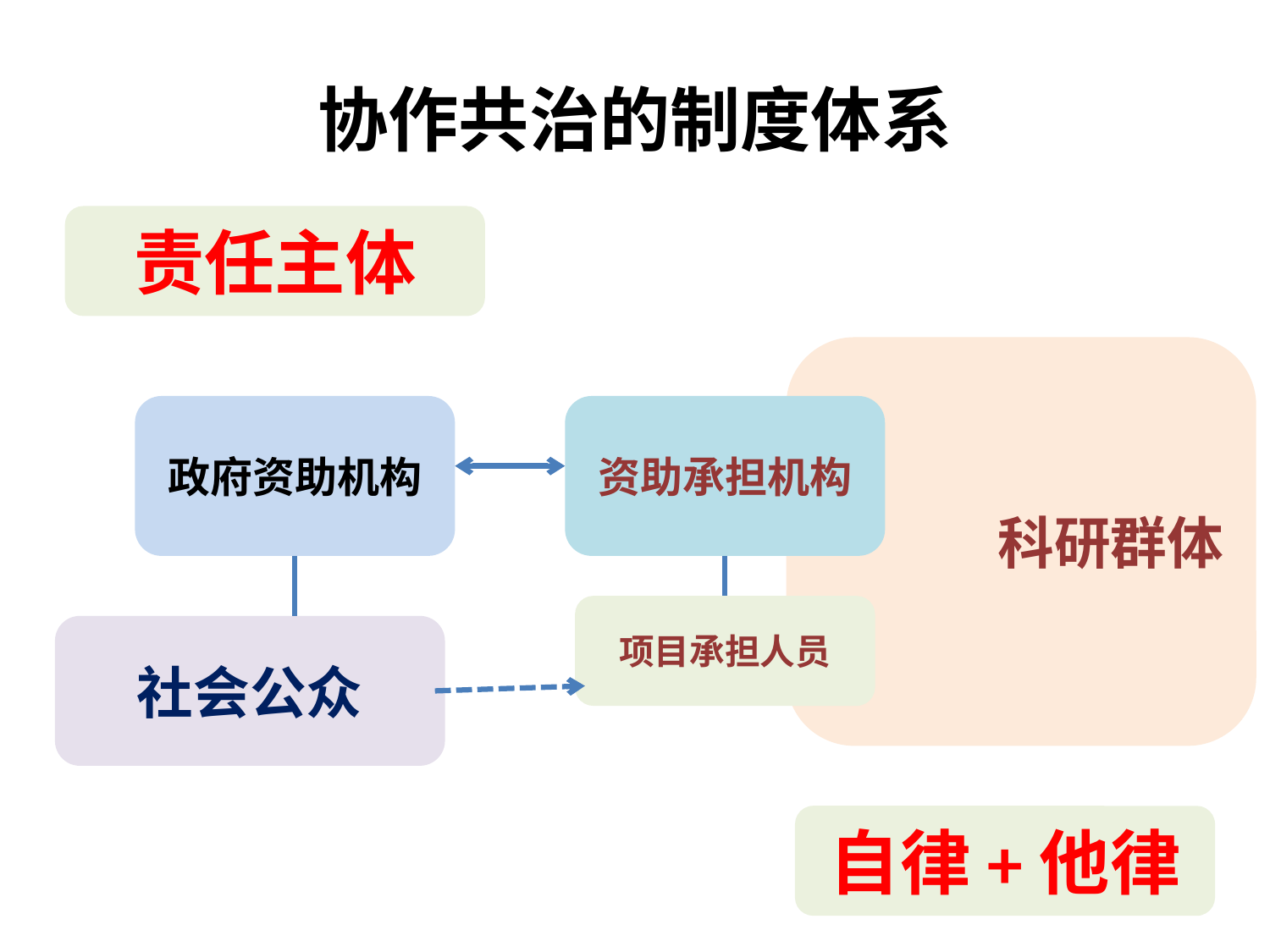

# 协作共治的制度体系
责任主体
科研群体
政府资助机构
资助承担机构
项目承担人员
社会公众
自律+他律